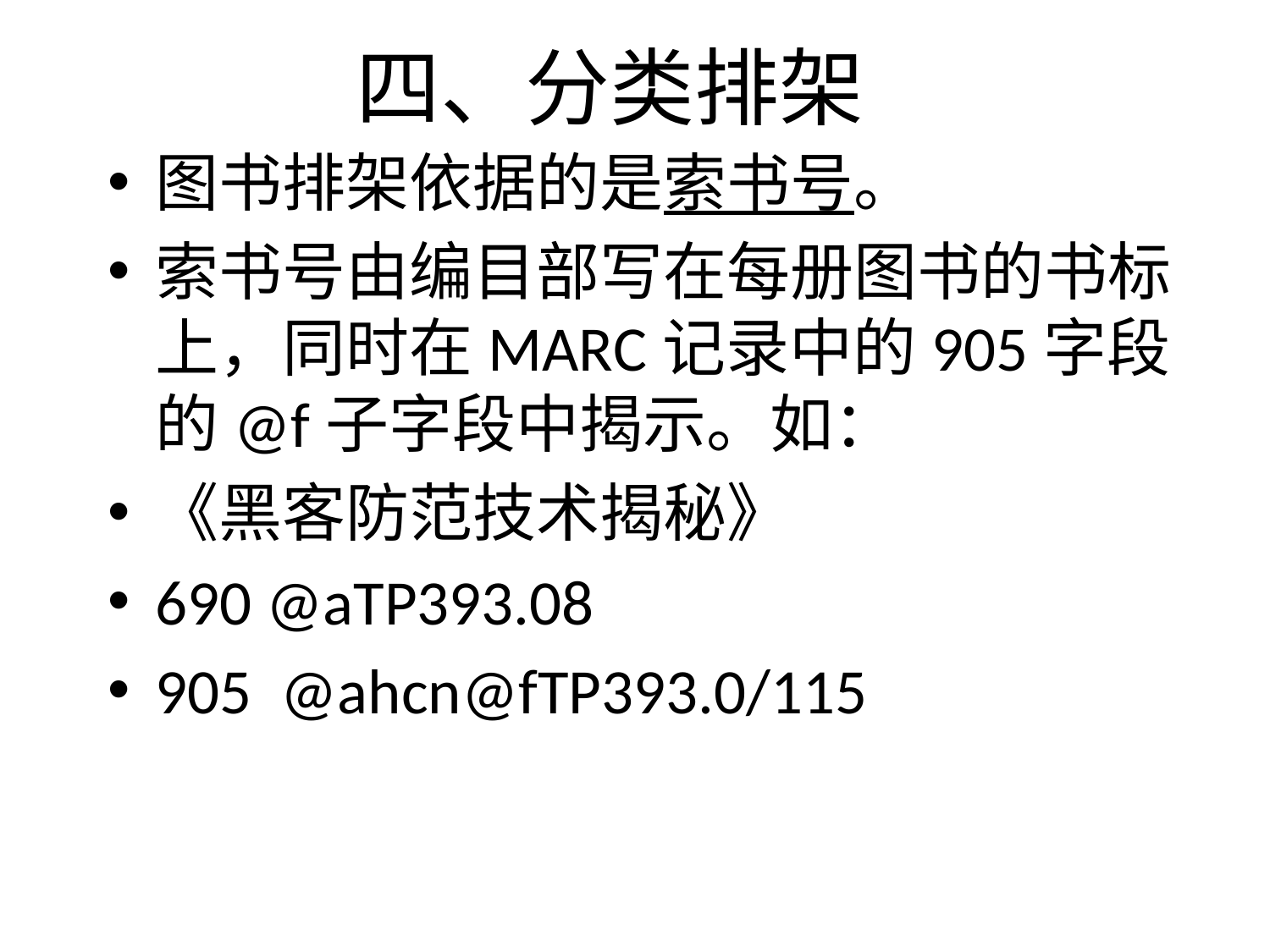

# 四、分类排架
图书排架依据的是索书号。
索书号由编目部写在每册图书的书标上，同时在MARC记录中的905字段的@f子字段中揭示。如：
《黑客防范技术揭秘》
690 @aTP393.08
905  @ahcn@fTP393.0/115